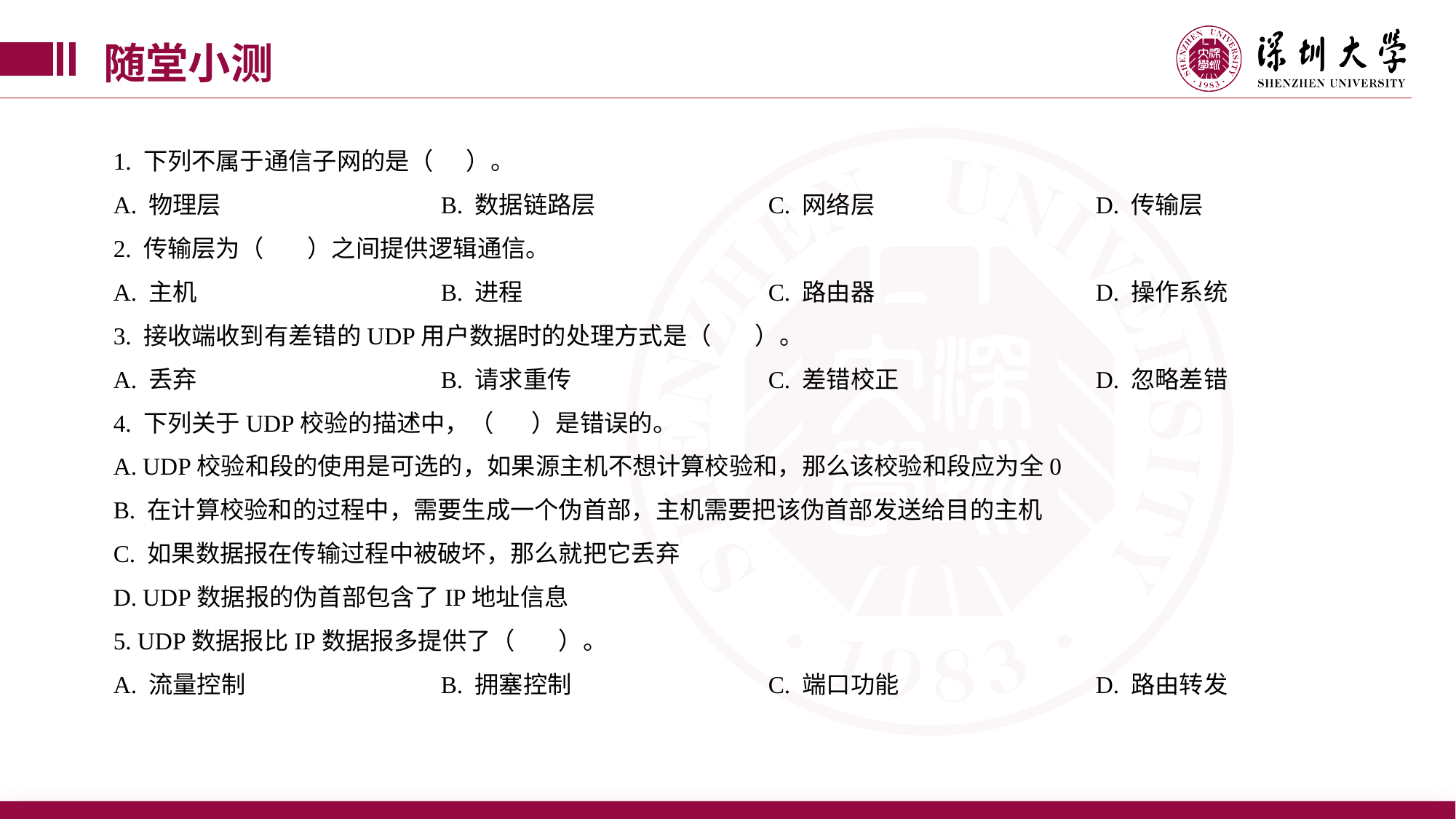

随堂小测

1. 下列不属于通信子网的是（      ）。
A. 物理层			B. 数据链路层		C. 网络层			D. 传输层
2. 传输层为（        ）之间提供逻辑通信。
A. 主机			B. 进程			C. 路由器			D. 操作系统
3. 接收端收到有差错的UDP用户数据时的处理方式是（        ）。
A. 丢弃			B. 请求重传		C. 差错校正		D. 忽略差错
4. 下列关于UDP校验的描述中，（       ）是错误的。
A. UDP校验和段的使用是可选的，如果源主机不想计算校验和，那么该校验和段应为全0
B. 在计算校验和的过程中，需要生成一个伪首部，主机需要把该伪首部发送给目的主机
C. 如果数据报在传输过程中被破坏，那么就把它丢弃
D. UDP数据报的伪首部包含了IP地址信息
5. UDP数据报比IP数据报多提供了（        ）。
A. 流量控制		B. 拥塞控制		C. 端口功能		D. 路由转发